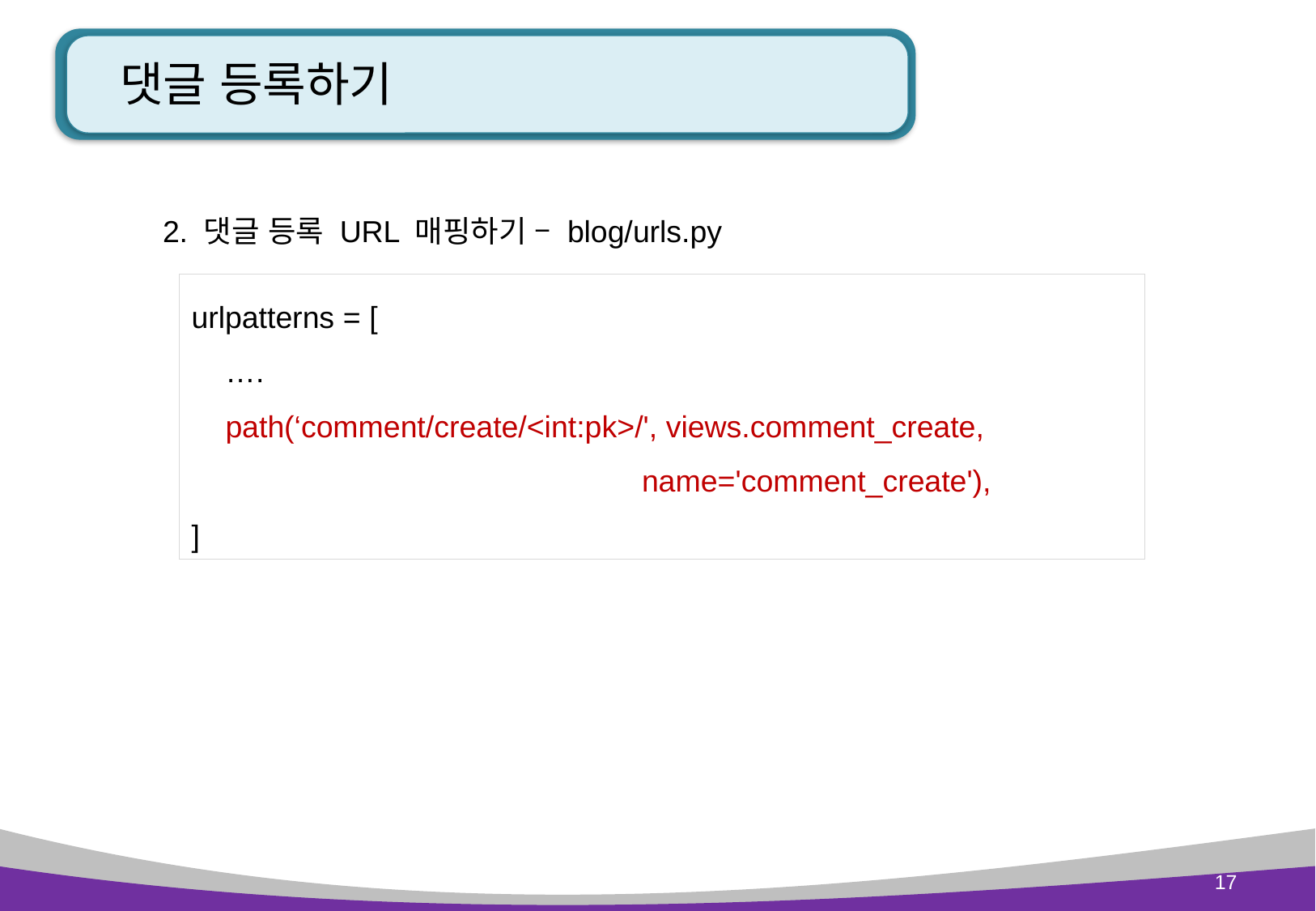

# 댓글 등록하기
2. 댓글 등록 URL 매핑하기 – blog/urls.py
urlpatterns = [
    ….
    path(‘comment/create/<int:pk>/', views.comment_create,
                                                     name='comment_create'),
]
17